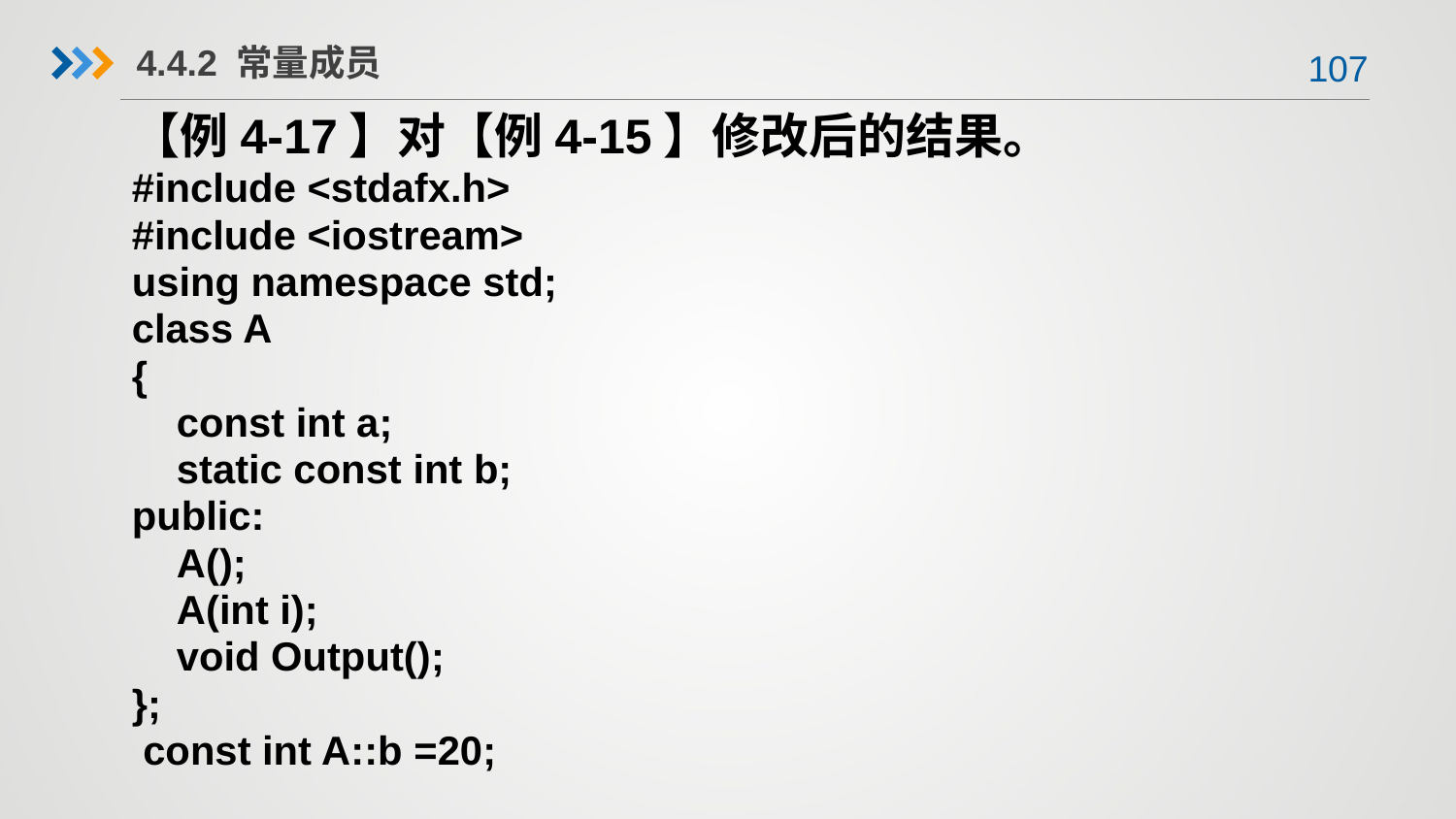

4.4.2 常量成员
【例4-17】对【例4-15】修改后的结果。
#include <stdafx.h>
#include <iostream>
using namespace std;
class A
{
    const int a;
    static const int b;
public:
    A();
    A(int i);
    void Output();
};
 const int A::b =20;